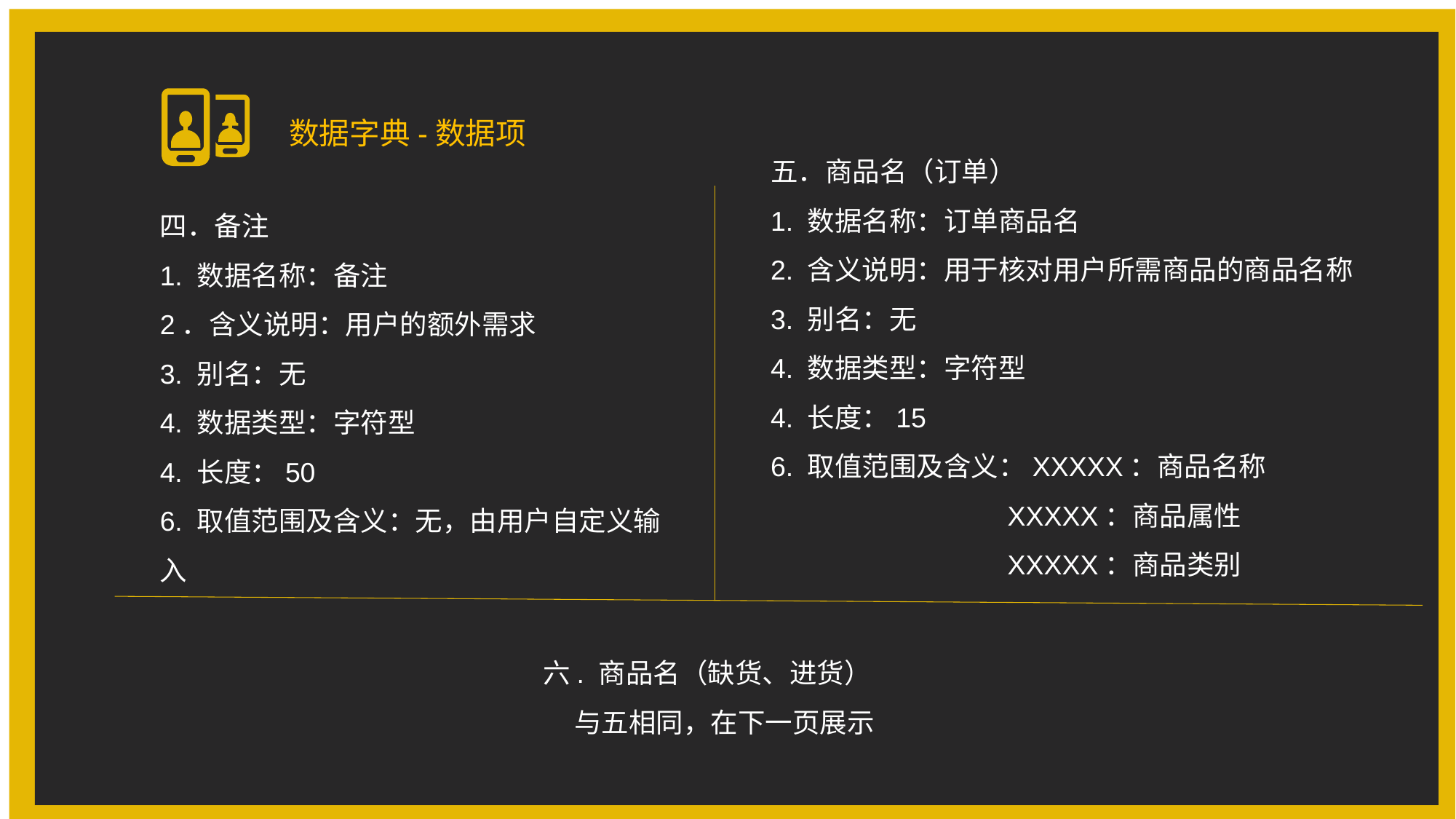

数据字典-数据项
五．商品名（订单）
1. 数据名称：订单商品名
2. 含义说明：用于核对用户所需商品的商品名称
3. 别名：无
4. 数据类型：字符型
4. 长度：15
6. 取值范围及含义：XXXXX：商品名称
                               XXXXX：商品属性
                               XXXXX：商品类别

四．备注
1. 数据名称：备注
2．含义说明：用户的额外需求
3. 别名：无
4. 数据类型：字符型
4. 长度：50
6. 取值范围及含义：无，由用户自定义输入

六. 商品名（缺货、进货）
    与五相同，在下一页展示